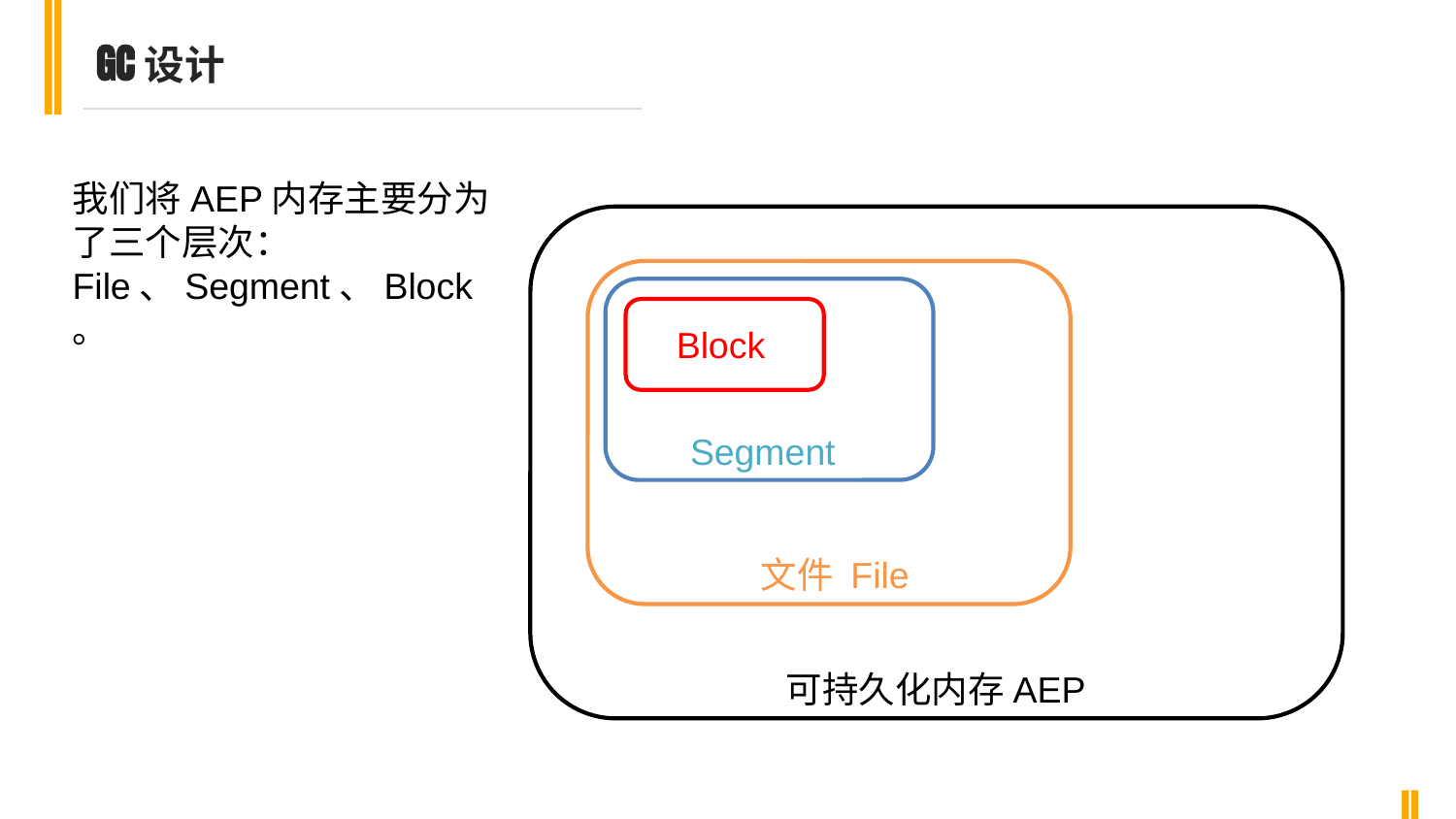

GC设计
我们将AEP内存主要分为了三个层次：File、Segment、Block。

Block
Segment
文件 File
可持久化内存AEP